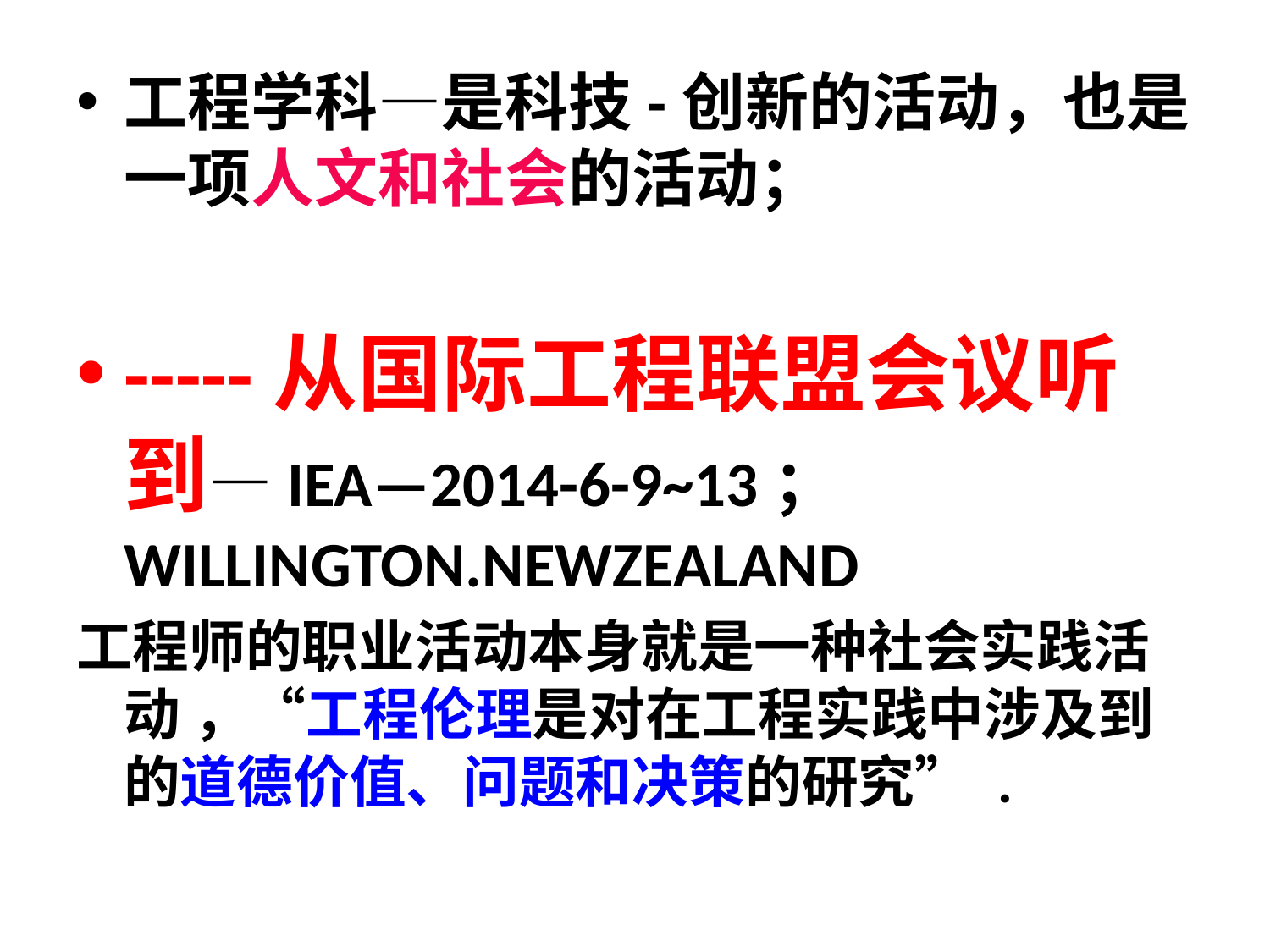

#
工程学科—是科技-创新的活动，也是一项人文和社会的活动；

-----从国际工程联盟会议听到—IEA—2014-6-9~13； WILLINGTON.NEWZEALAND
工程师的职业活动本身就是一种社会实践活动 ，“工程伦理是对在工程实践中涉及到的道德价值、问题和决策的研究” .